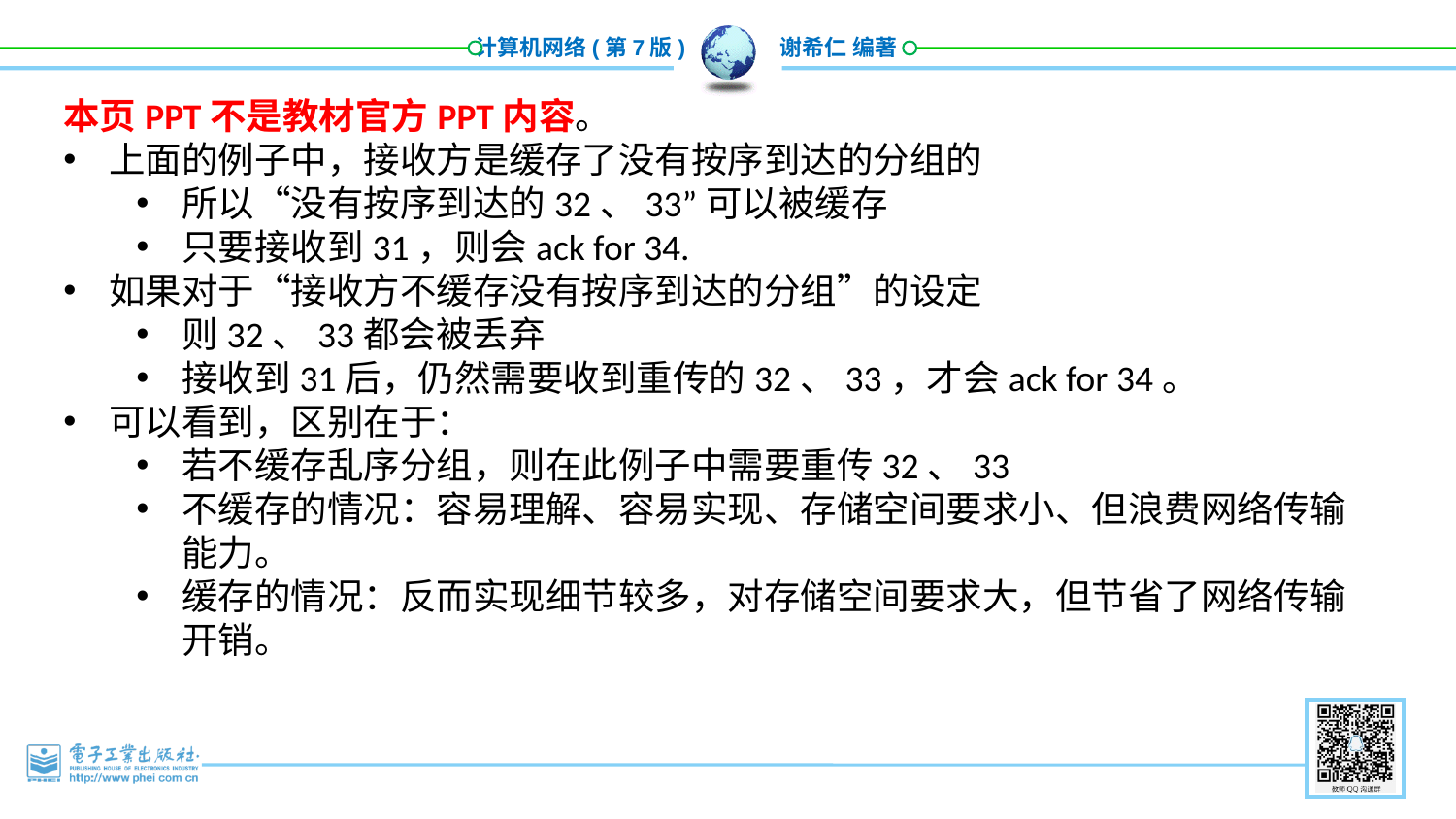

本页PPT不是教材官方PPT内容。
上面的例子中，接收方是缓存了没有按序到达的分组的
所以“没有按序到达的32、33”可以被缓存
只要接收到31，则会ack for 34.
如果对于“接收方不缓存没有按序到达的分组”的设定
则32、33都会被丢弃
接收到31后，仍然需要收到重传的32、33，才会ack for 34。
可以看到，区别在于：
若不缓存乱序分组，则在此例子中需要重传32、33
不缓存的情况：容易理解、容易实现、存储空间要求小、但浪费网络传输能力。
缓存的情况：反而实现细节较多，对存储空间要求大，但节省了网络传输开销。